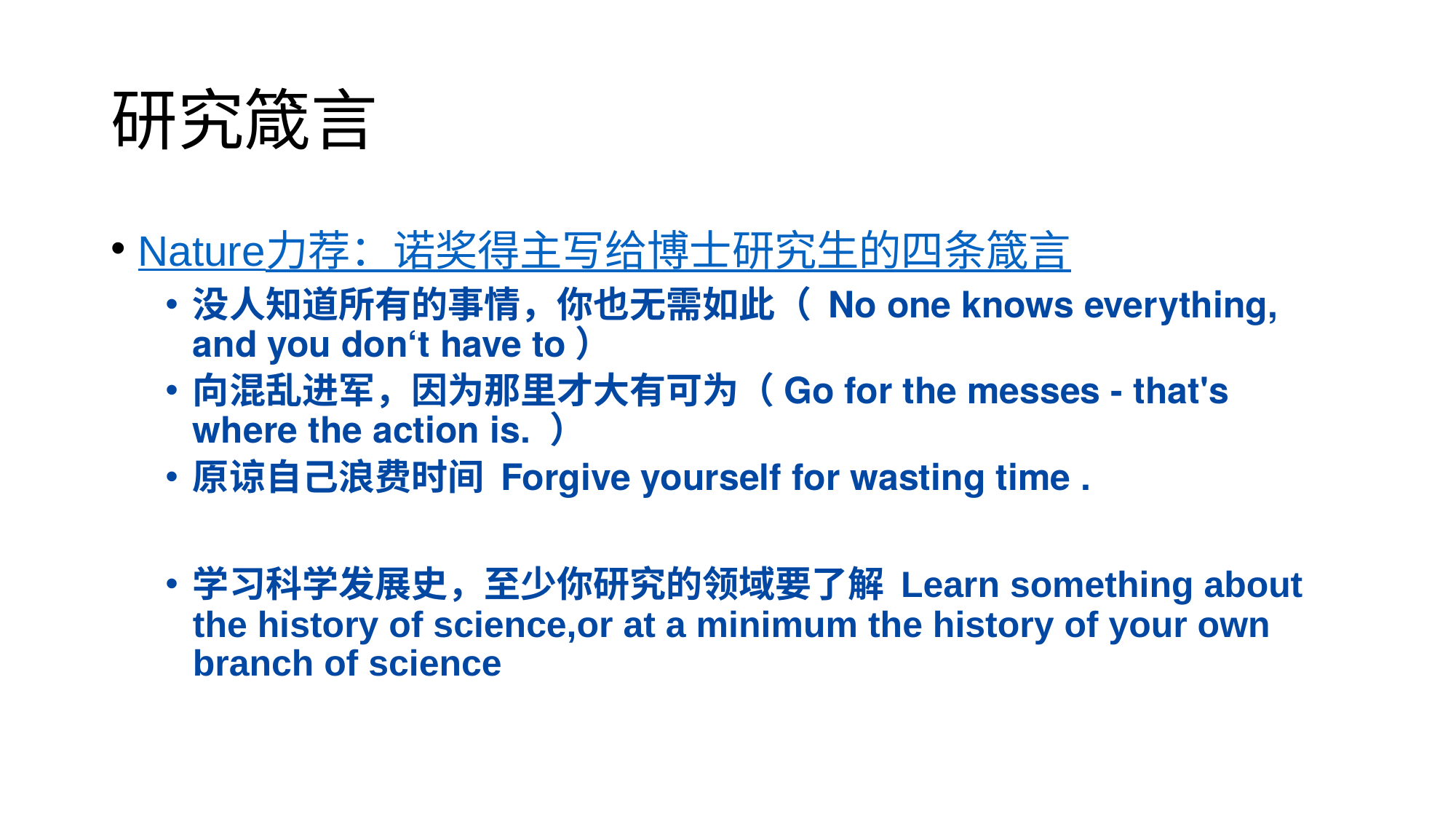

# 研究箴言
Nature力荐：诺奖得主写给博士研究生的四条箴言
没人知道所有的事情，你也无需如此（ No one knows everything, and you don‘t have to）
向混乱进军，因为那里才大有可为（Go for the messes - that's where the action is. ）
原谅自己浪费时间 Forgive yourself for wasting time .

学习科学发展史，至少你研究的领域要了解 Learn something about the history of science,or at a minimum the history of your own branch of science